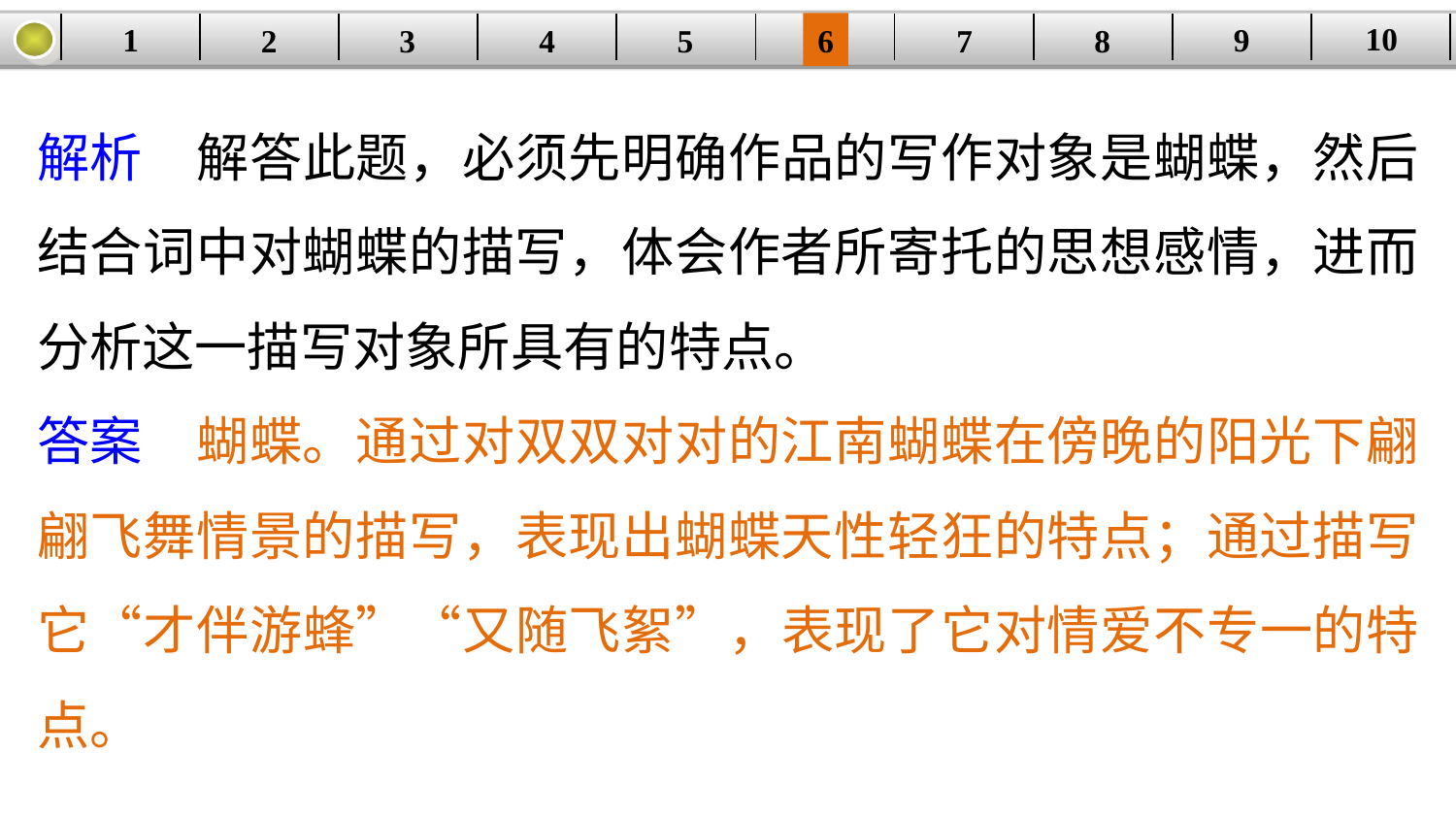

10

9
1
3
4
5
6
8
2
|  |  |  |  |  |  |  |  |  |  |
| --- | --- | --- | --- | --- | --- | --- | --- | --- | --- |
7

解析　解答此题，必须先明确作品的写作对象是蝴蝶，然后结合词中对蝴蝶的描写，体会作者所寄托的思想感情，进而分析这一描写对象所具有的特点。
答案　蝴蝶。通过对双双对对的江南蝴蝶在傍晚的阳光下翩翩飞舞情景的描写，表现出蝴蝶天性轻狂的特点；通过描写它“才伴游蜂”“又随飞絮”，表现了它对情爱不专一的特点。